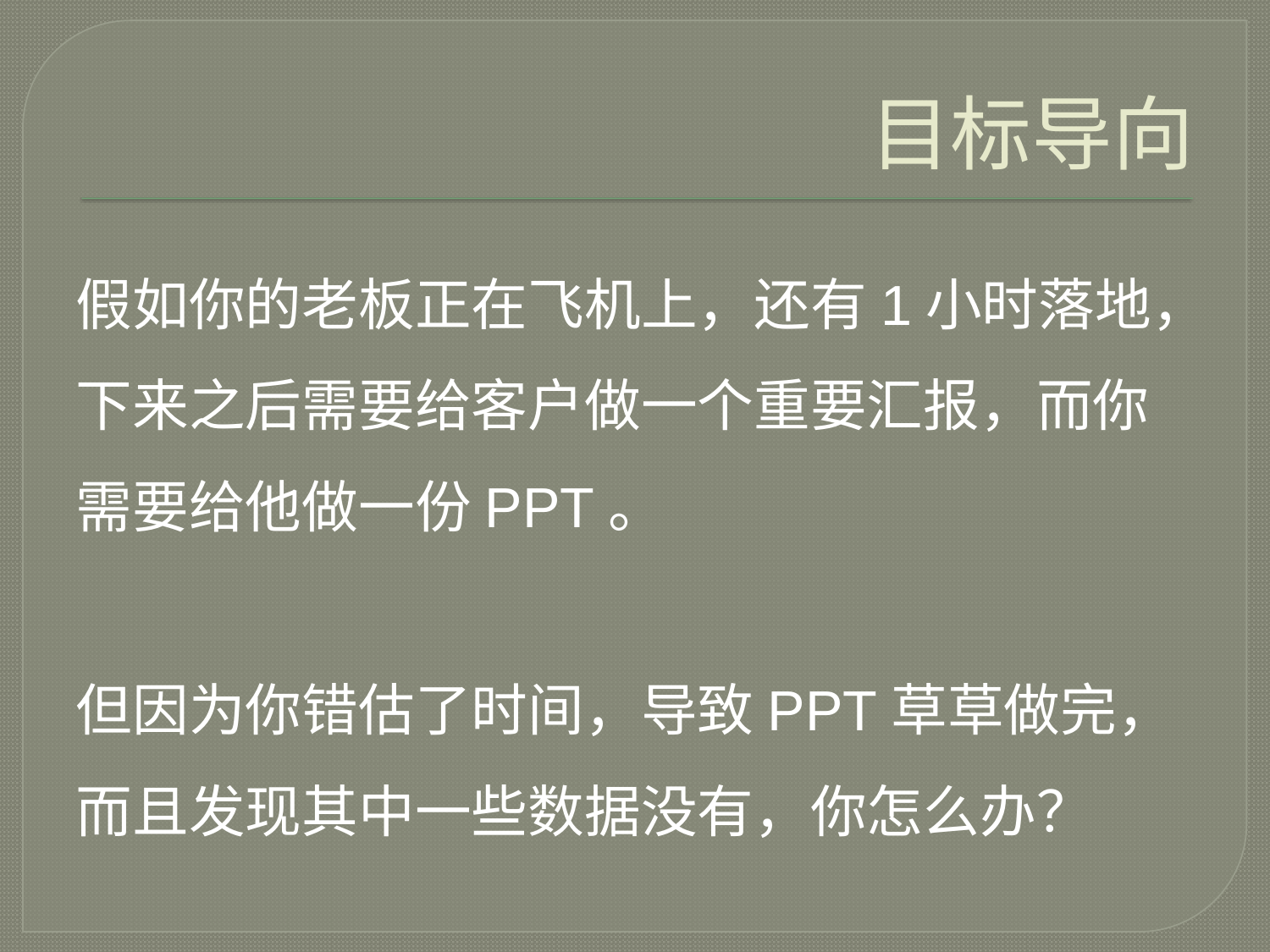

# 目标导向
假如你的老板正在飞机上，还有1小时落地，下来之后需要给客户做一个重要汇报，而你需要给他做一份PPT。

但因为你错估了时间，导致PPT草草做完，而且发现其中一些数据没有，你怎么办？